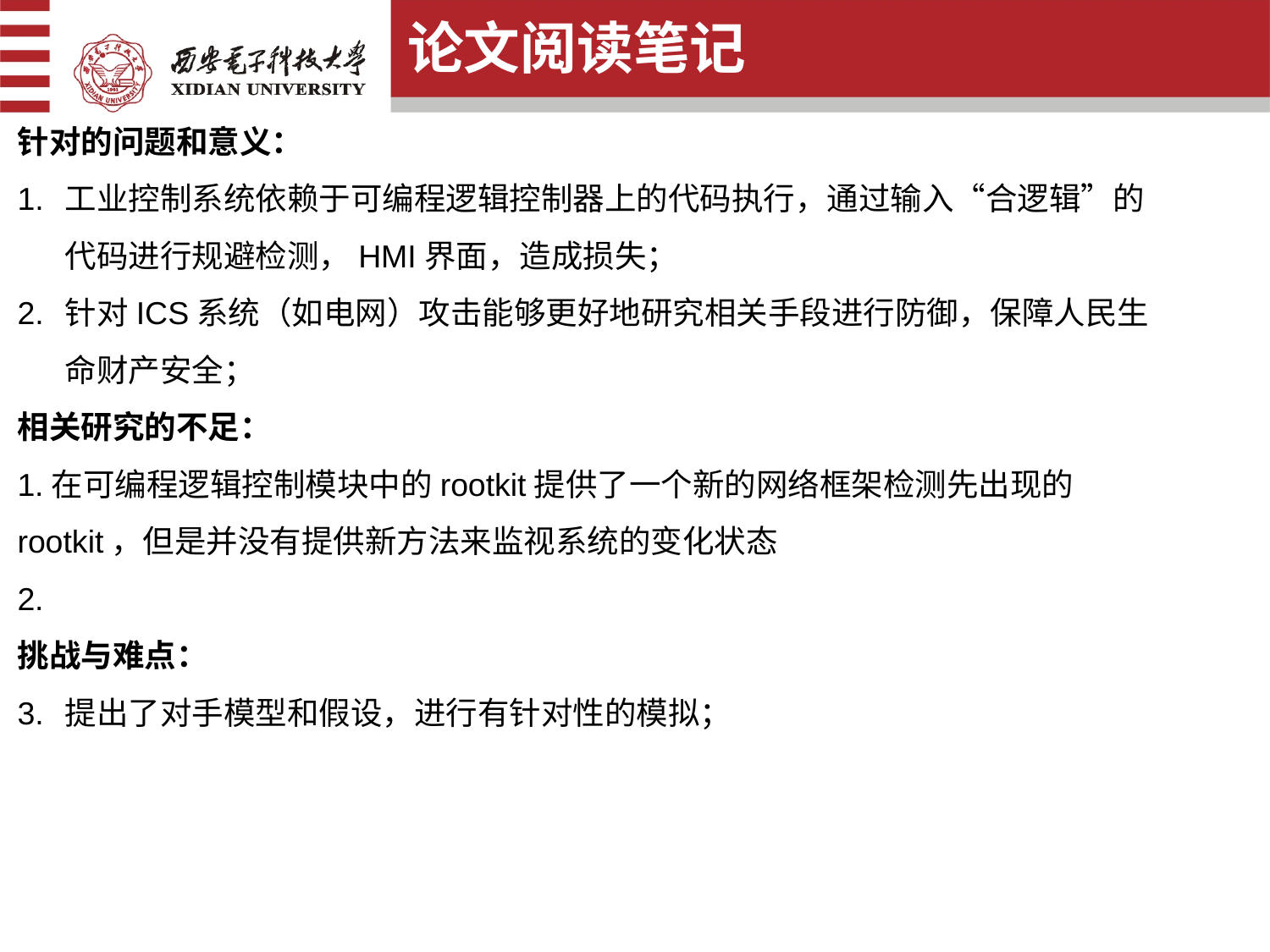

论文阅读笔记
针对的问题和意义：
工业控制系统依赖于可编程逻辑控制器上的代码执行，通过输入“合逻辑”的代码进行规避检测，HMI界面，造成损失；
针对ICS系统（如电网）攻击能够更好地研究相关手段进行防御，保障人民生命财产安全；
相关研究的不足：
1.在可编程逻辑控制模块中的rootkit提供了一个新的网络框架检测先出现的rootkit，但是并没有提供新方法来监视系统的变化状态
2.
挑战与难点：
提出了对手模型和假设，进行有针对性的模拟；